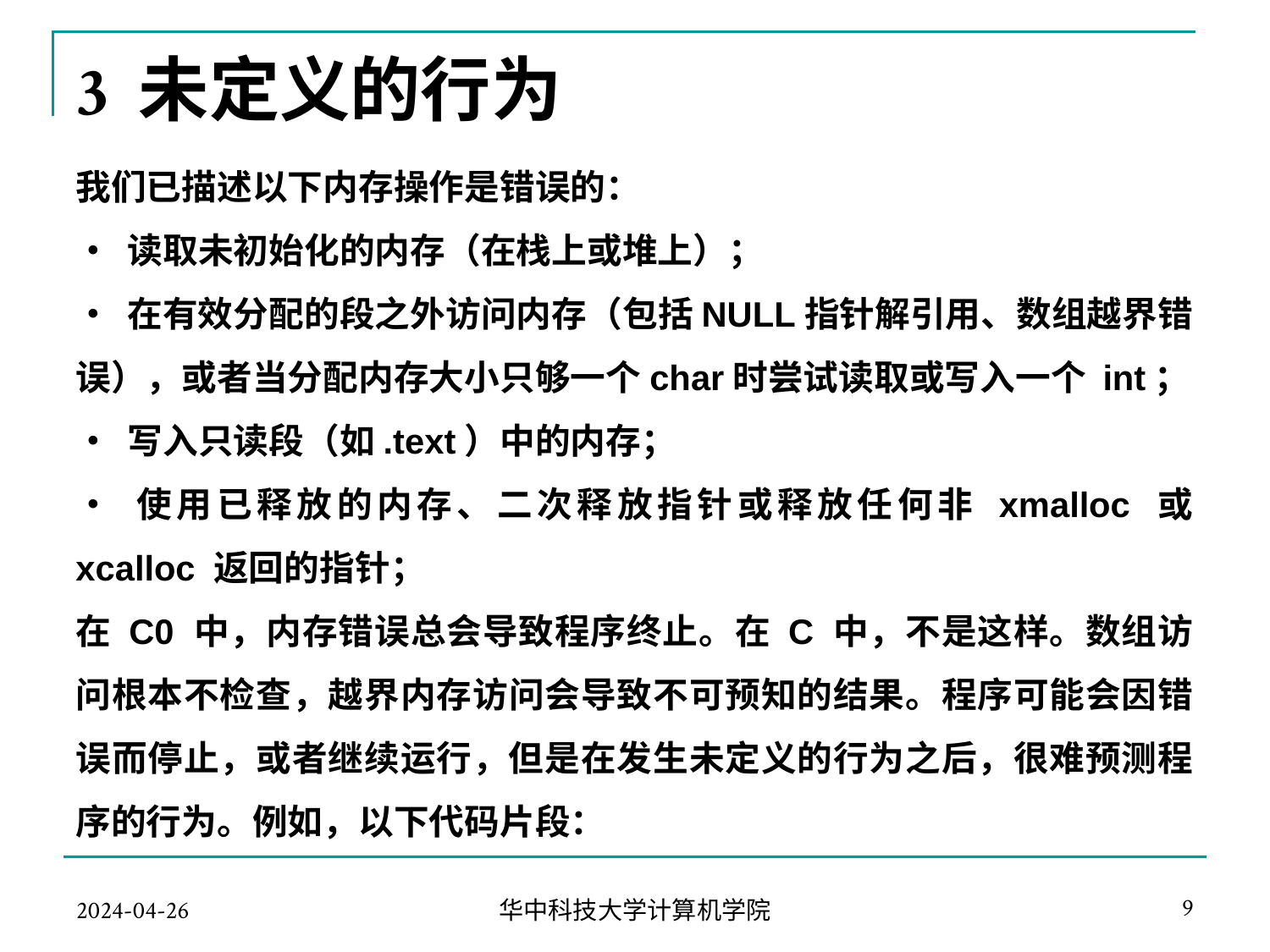

# 3 未定义的行为
我们已描述以下内存操作是错误的：
• 读取未初始化的内存（在栈上或堆上）；
• 在有效分配的段之外访问内存（包括NULL指针解引用、数组越界错误），或者当分配内存大小只够一个char时尝试读取或写入一个 int；
• 写入只读段（如.text）中的内存；
• 使用已释放的内存、二次释放指针或释放任何非 xmalloc 或 xcalloc 返回的指针；
在 C0 中，内存错误总会导致程序终止。在 C 中，不是这样。数组访问根本不检查，越界内存访问会导致不可预知的结果。程序可能会因错误而停止，或者继续运行，但是在发生未定义的行为之后，很难预测程序的行为。例如，以下代码片段：
2024-04-26
9
华中科技大学计算机学院